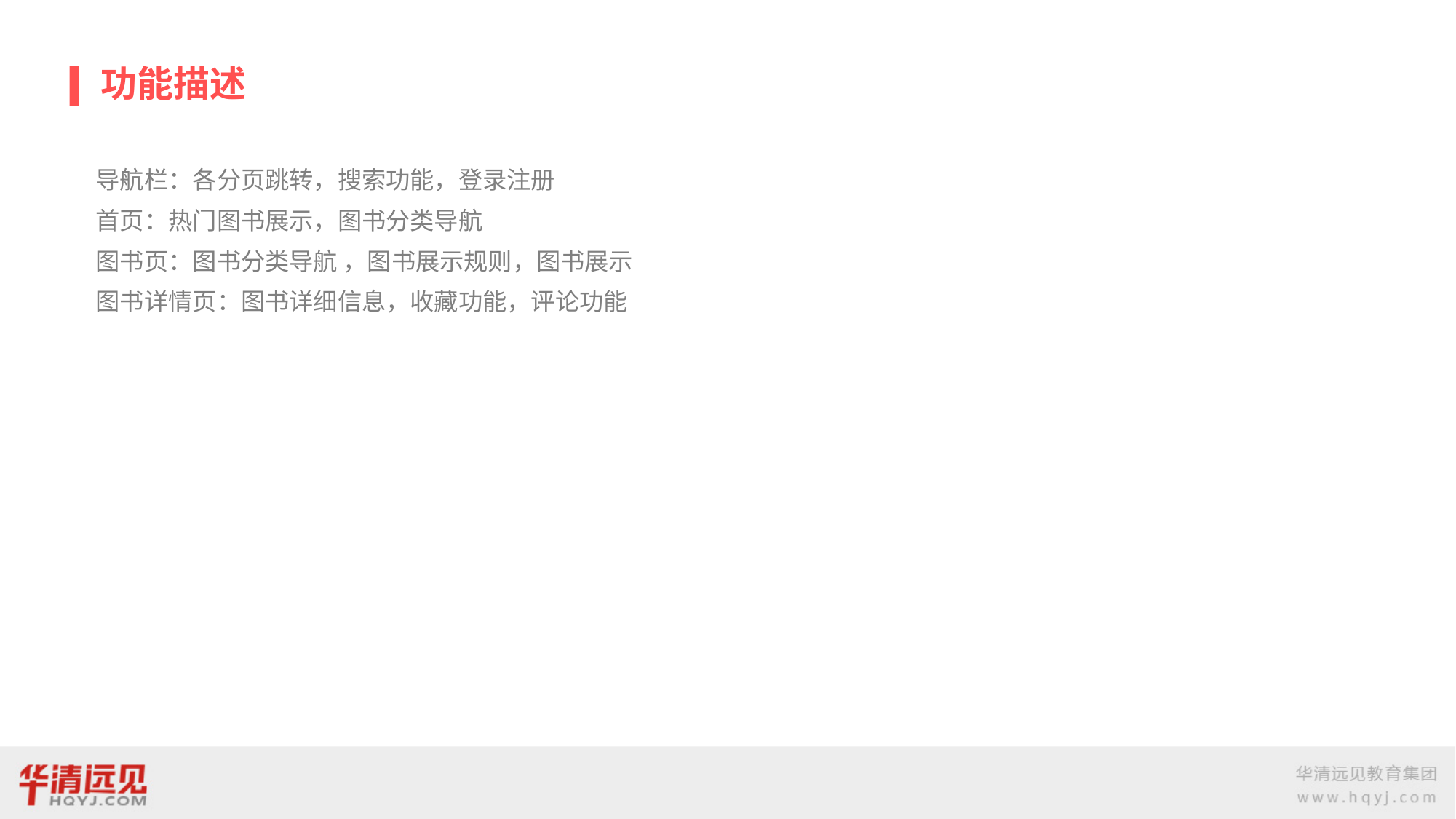

# 功能描述
导航栏：各分页跳转，搜索功能，登录注册
首页：热门图书展示，图书分类导航
图书页：图书分类导航 ，图书展示规则，图书展示
图书详情页：图书详细信息，收藏功能，评论功能